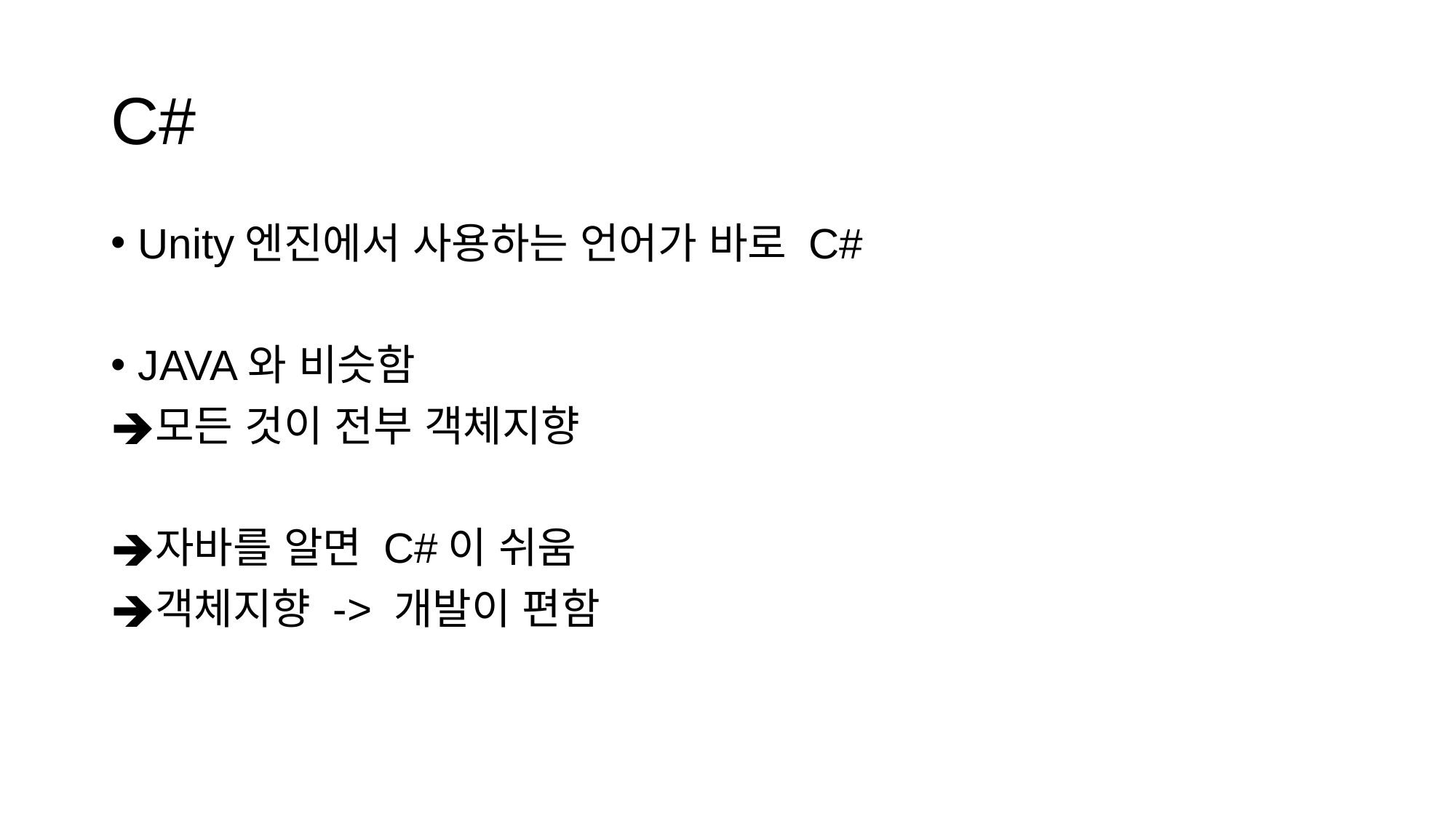

# C#
Unity엔진에서 사용하는 언어가 바로 C#

JAVA와 비슷함
모든 것이 전부 객체지향

자바를 알면 C#이 쉬움
객체지향 -> 개발이 편함